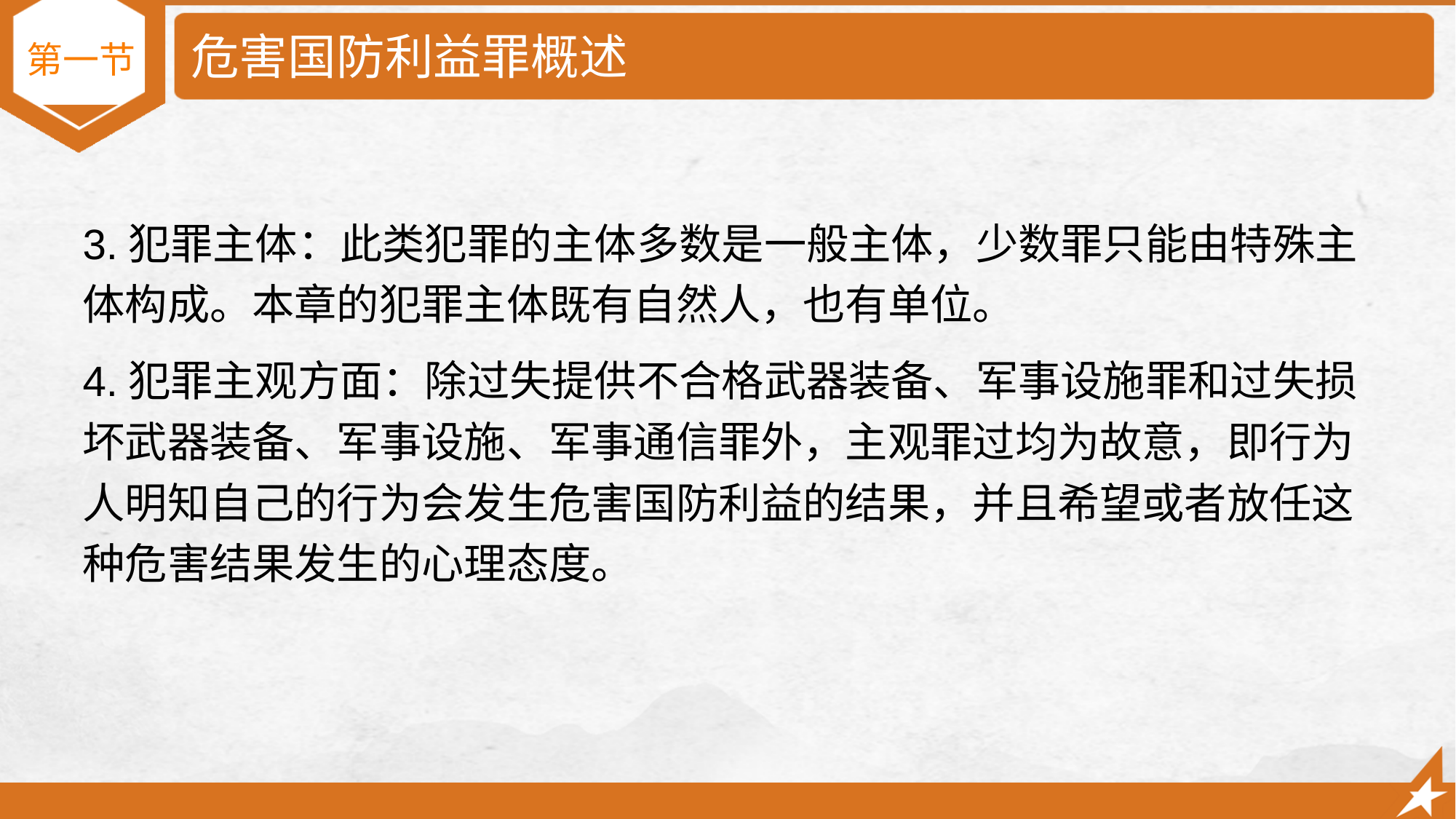

# 危害国防利益罪概述
第一节

3.犯罪主体：此类犯罪的主体多数是一般主体，少数罪只能由特殊主体构成。本章的犯罪主体既有自然人，也有单位。
4.犯罪主观方面：除过失提供不合格武器装备、军事设施罪和过失损坏武器装备、军事设施、军事通信罪外，主观罪过均为故意，即行为人明知自己的行为会发生危害国防利益的结果，并且希望或者放任这种危害结果发生的心理态度。